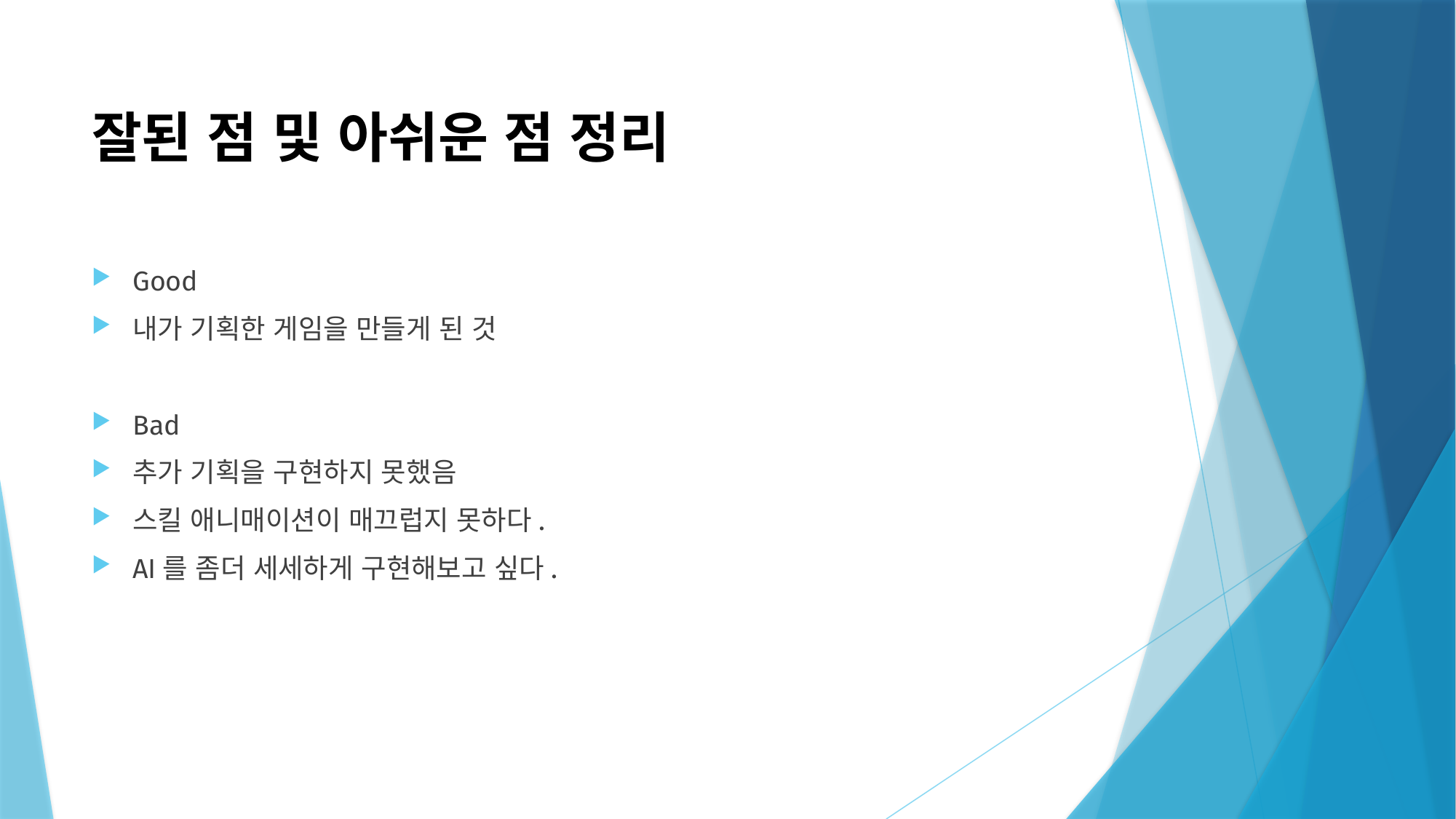

# 잘된 점 및 아쉬운 점 정리
Good
내가 기획한 게임을 만들게 된 것

Bad
추가 기획을 구현하지 못했음
스킬 애니매이션이 매끄럽지 못하다.
AI를 좀더 세세하게 구현해보고 싶다.